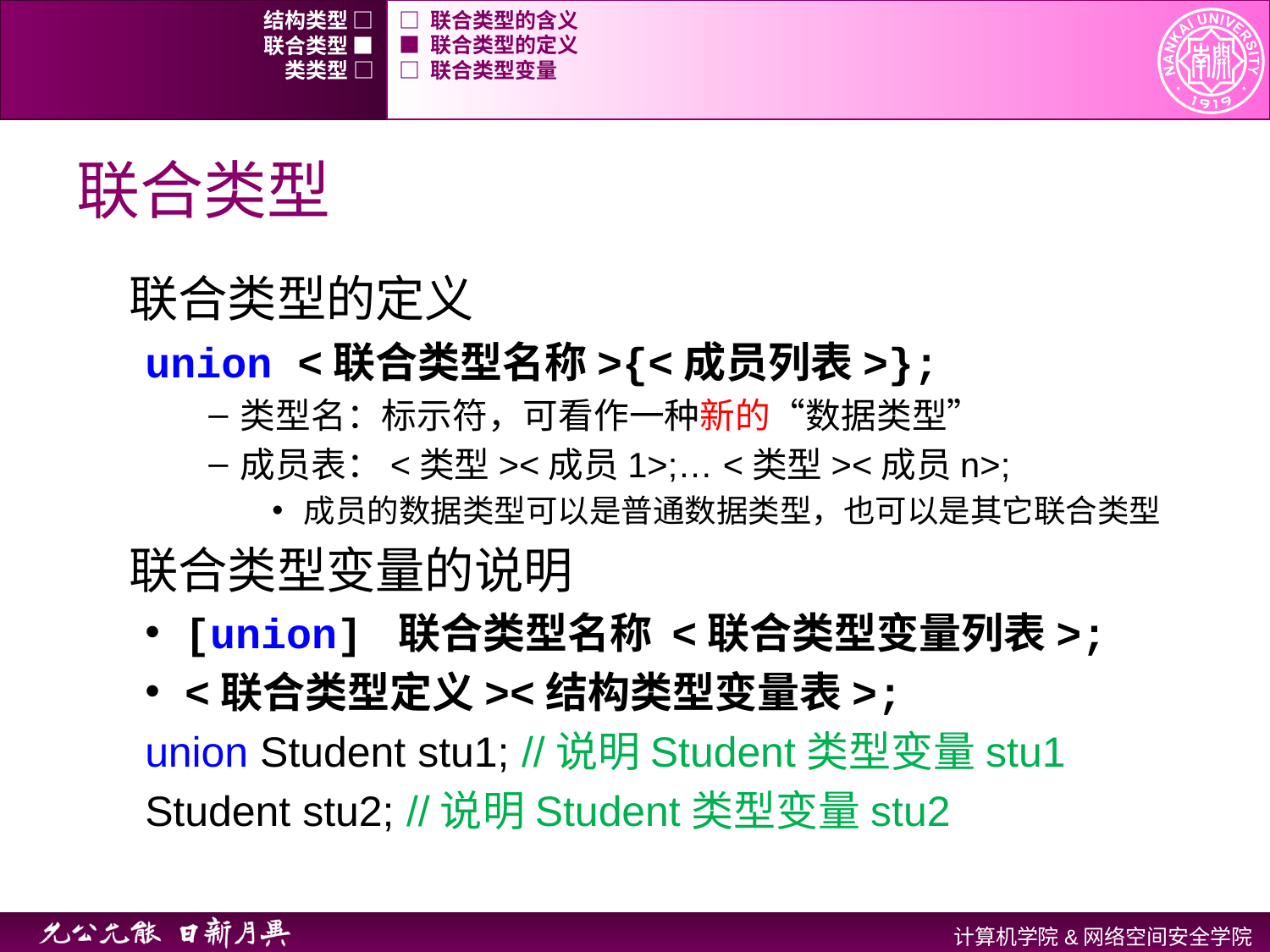

结构类型 □
□ 联合类型的含义
联合类型 ■
■ 联合类型的定义
类类型 □
□ 联合类型变量

# 联合类型
联合类型的定义
union <联合类型名称>{<成员列表>};
类型名：标示符，可看作一种新的“数据类型”
成员表：<类型><成员1>;… <类型><成员n>;
成员的数据类型可以是普通数据类型，也可以是其它联合类型
联合类型变量的说明
[union] 联合类型名称 <联合类型变量列表>;
<联合类型定义><结构类型变量表>;
union Student stu1; //说明Student类型变量stu1
Student stu2; //说明Student类型变量stu2